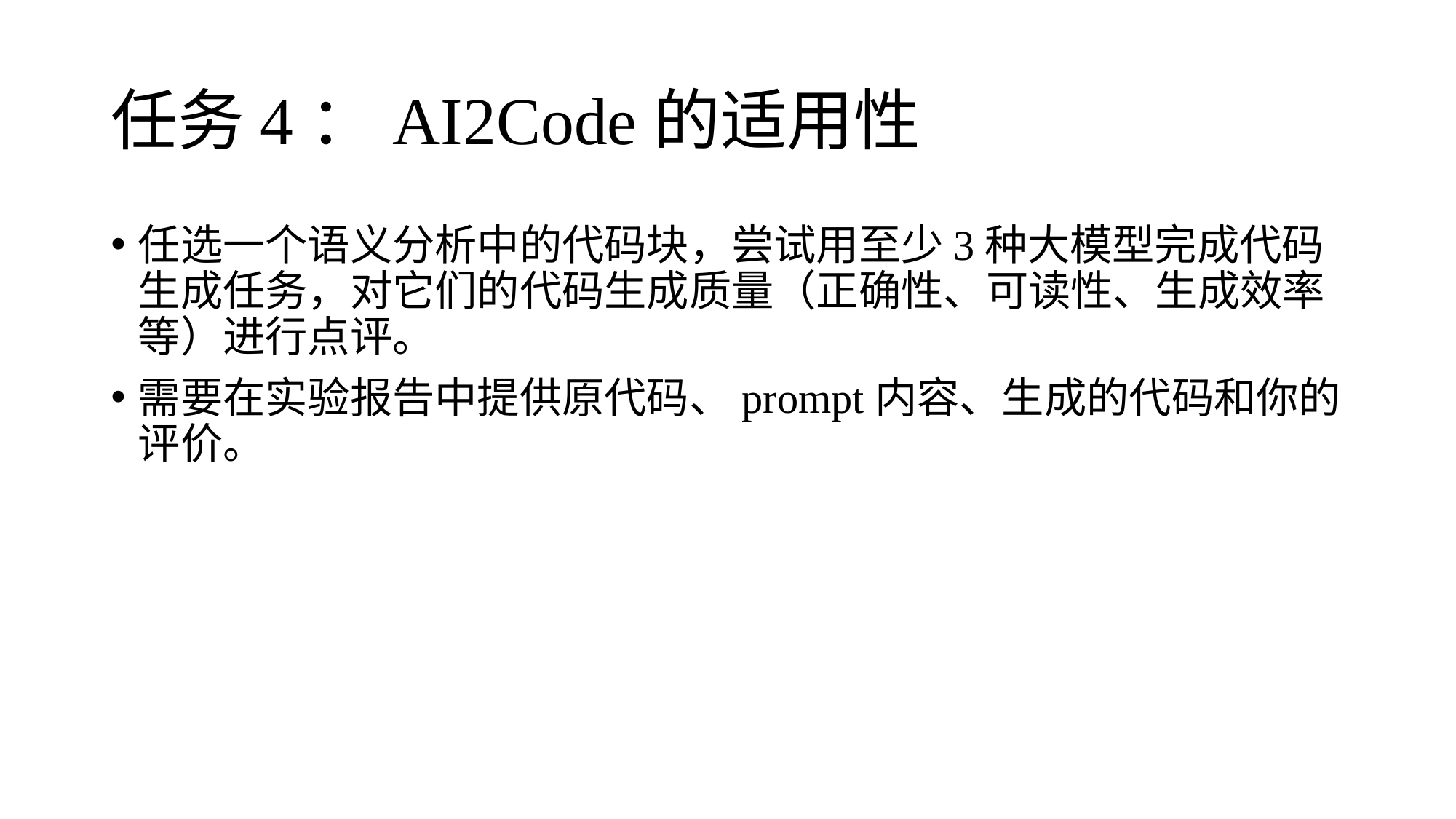

# 任务4：AI2Code的适用性
任选一个语义分析中的代码块，尝试用至少3种大模型完成代码生成任务，对它们的代码生成质量（正确性、可读性、生成效率等）进行点评。
需要在实验报告中提供原代码、prompt内容、生成的代码和你的评价。